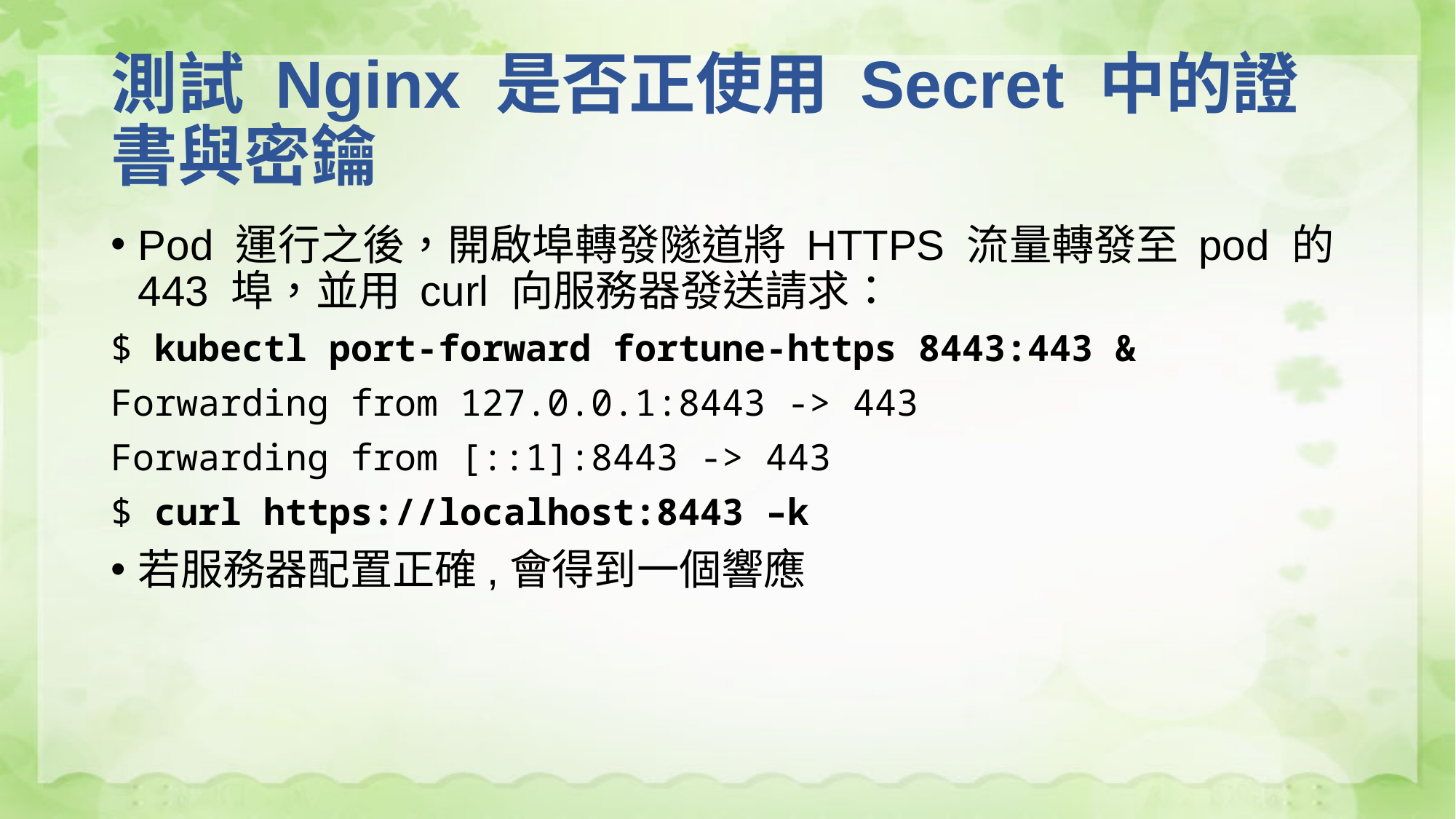

# 測試 Nginx 是否正使用 Secret 中的證書與密鑰
Pod 運行之後，開啟埠轉發隧道將 HTTPS 流量轉發至 pod 的 443 埠，並用 curl 向服務器發送請求：
$ kubectl port-forward fortune-https 8443:443 &
Forwarding from 127.0.0.1:8443 -> 443
Forwarding from [::1]:8443 -> 443
$ curl https://localhost:8443 –k
若服務器配置正確,會得到一個響應